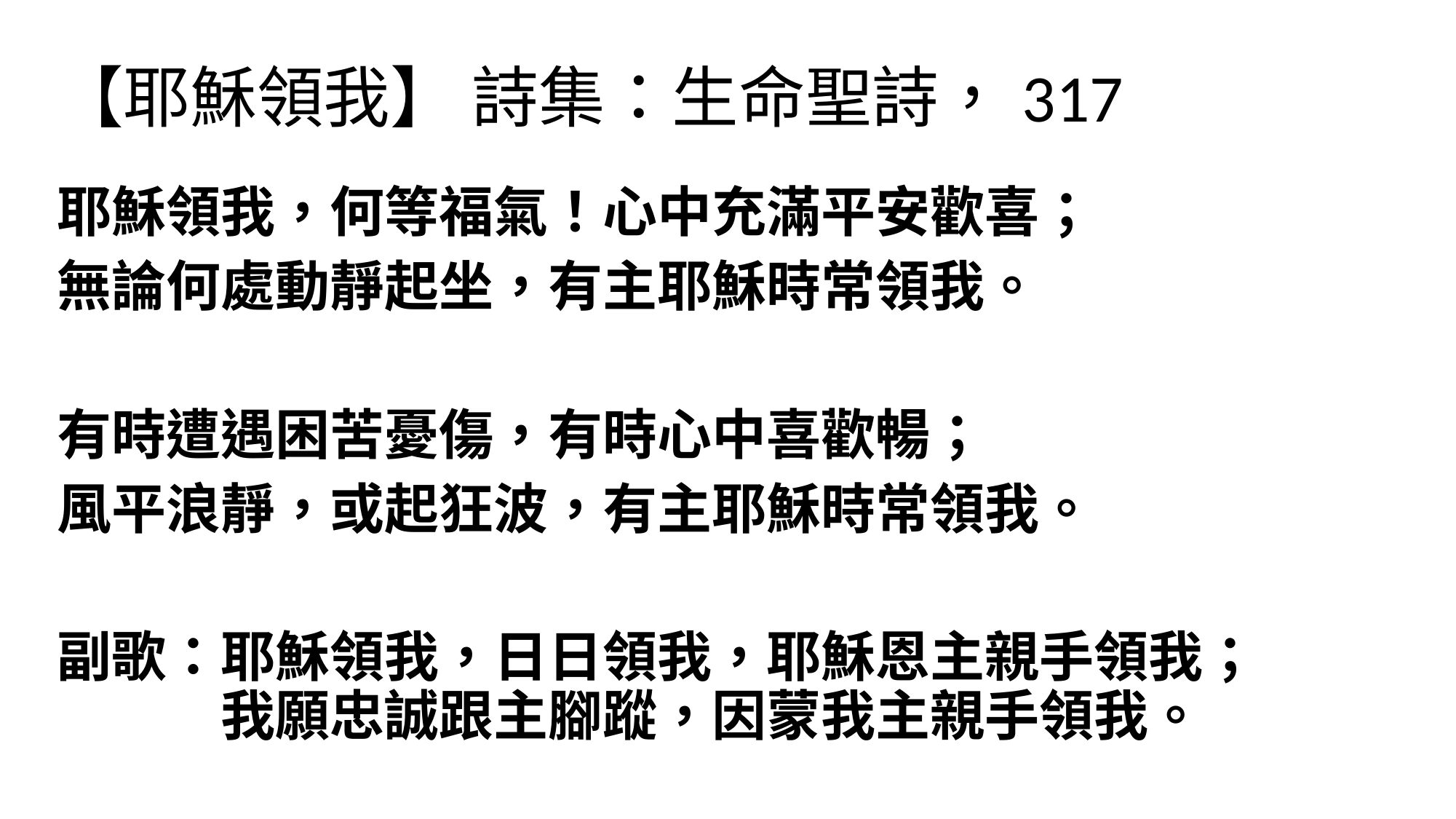

# 【耶穌領我】 詩集：生命聖詩，317
耶穌領我，何等福氣！心中充滿平安歡喜；
無論何處動靜起坐，有主耶穌時常領我。

有時遭遇困苦憂傷，有時心中喜歡暢；
風平浪靜，或起狂波，有主耶穌時常領我。

副歌：耶穌領我，日日領我，耶穌恩主親手領我；
　　　我願忠誠跟主腳蹤，因蒙我主親手領我。